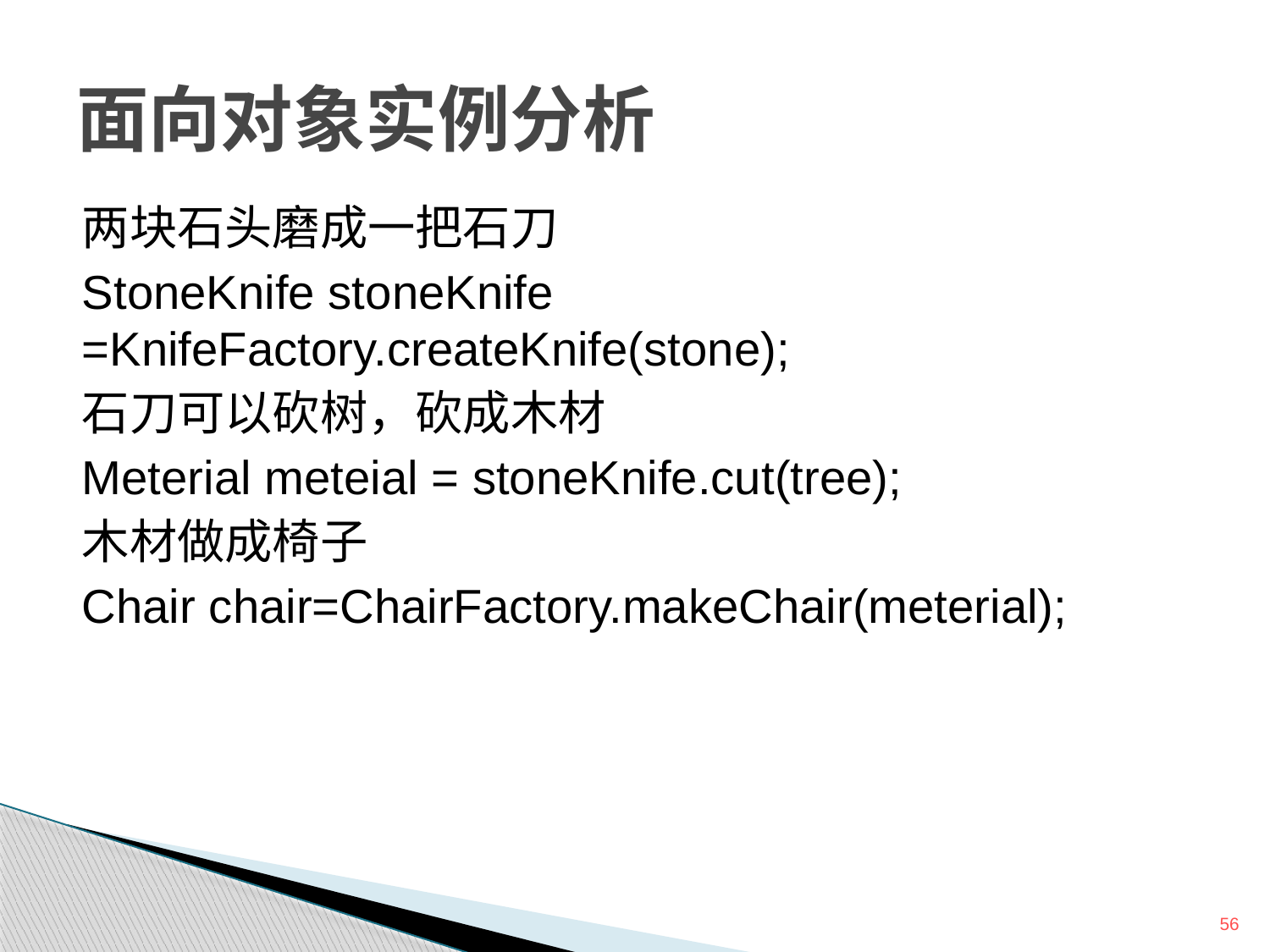

# 面向对象实例分析
两块石头磨成一把石刀
StoneKnife stoneKnife =KnifeFactory.createKnife(stone);
石刀可以砍树，砍成木材
Meterial meteial = stoneKnife.cut(tree);
木材做成椅子
Chair chair=ChairFactory.makeChair(meterial);

56